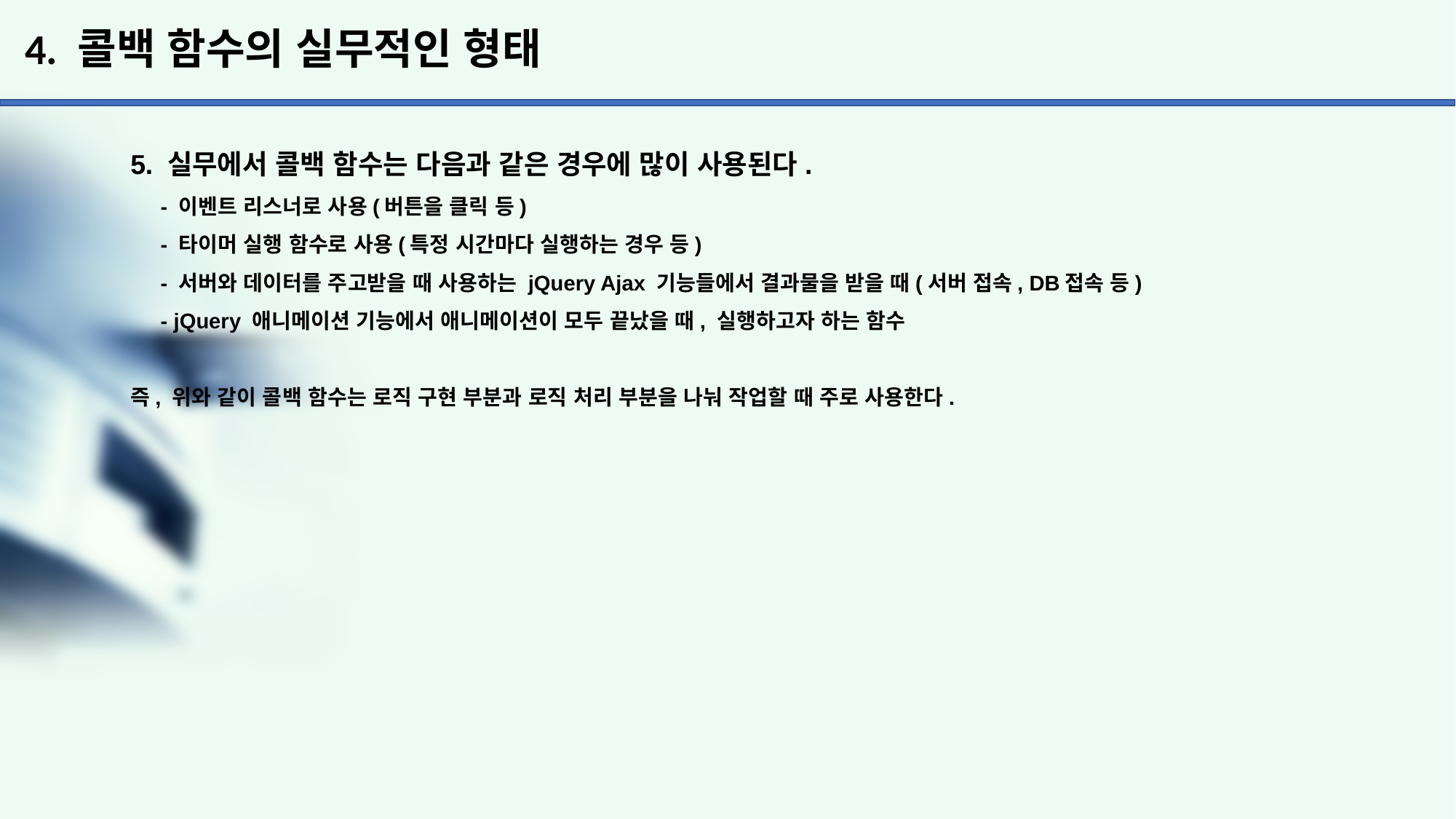

# 4. 콜백 함수의 실무적인 형태
5. 실무에서 콜백 함수는 다음과 같은 경우에 많이 사용된다.
     - 이벤트 리스너로 사용(버튼을 클릭 등)
     - 타이머 실행 함수로 사용(특정 시간마다 실행하는 경우 등)
     - 서버와 데이터를 주고받을 때 사용하는 jQuery Ajax 기능들에서 결과물을 받을 때(서버 접속, DB접속 등)
     - jQuery 애니메이션 기능에서 애니메이션이 모두 끝났을 때, 실행하고자 하는 함수

즉, 위와 같이 콜백 함수는 로직 구현 부분과 로직 처리 부분을 나눠 작업할 때 주로 사용한다.